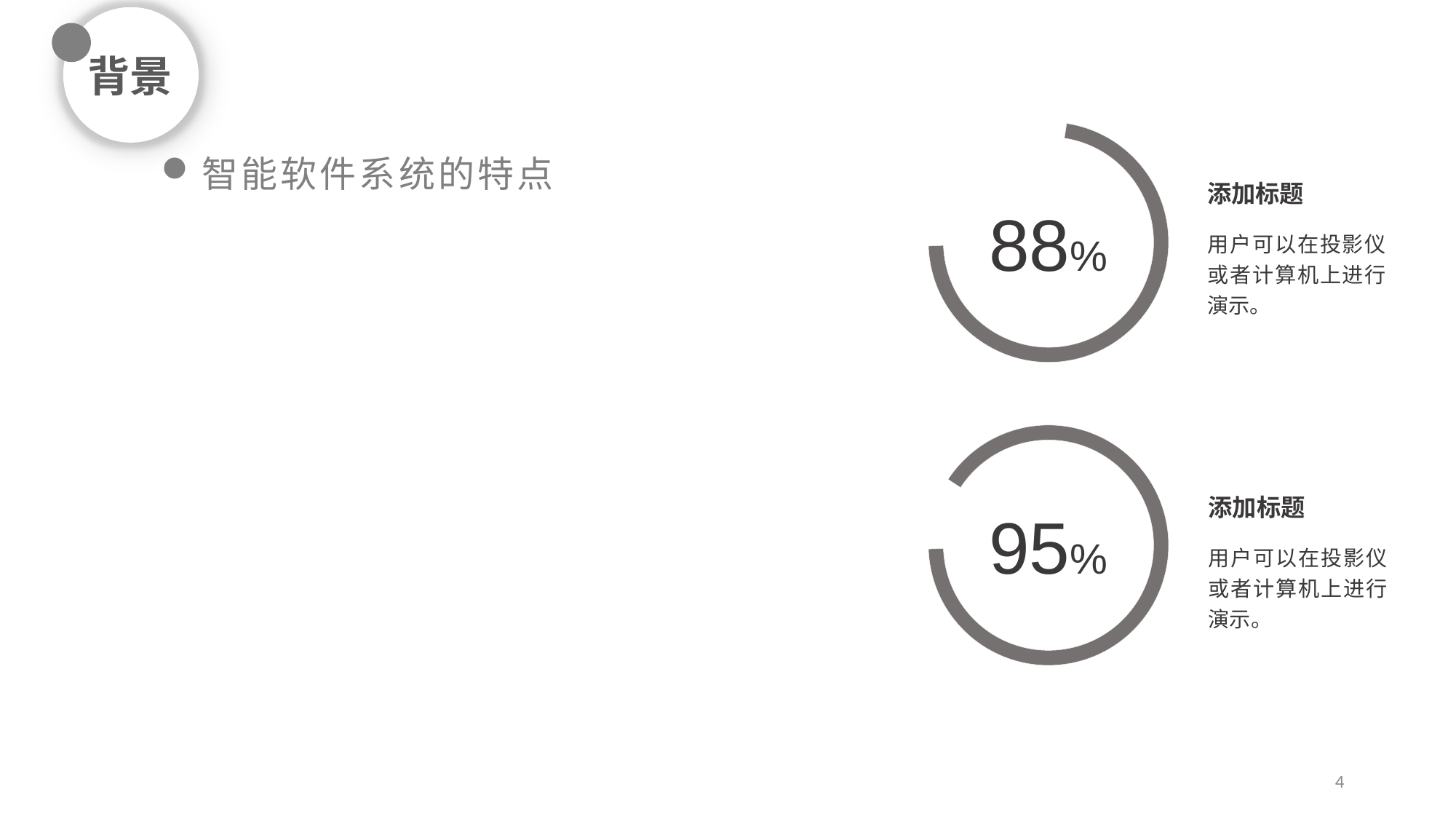

背景

智能软件系统的特点
添加标题
88%
用户可以在投影仪或者计算机上进行演示。

添加标题
95%
用户可以在投影仪或者计算机上进行演示。
4